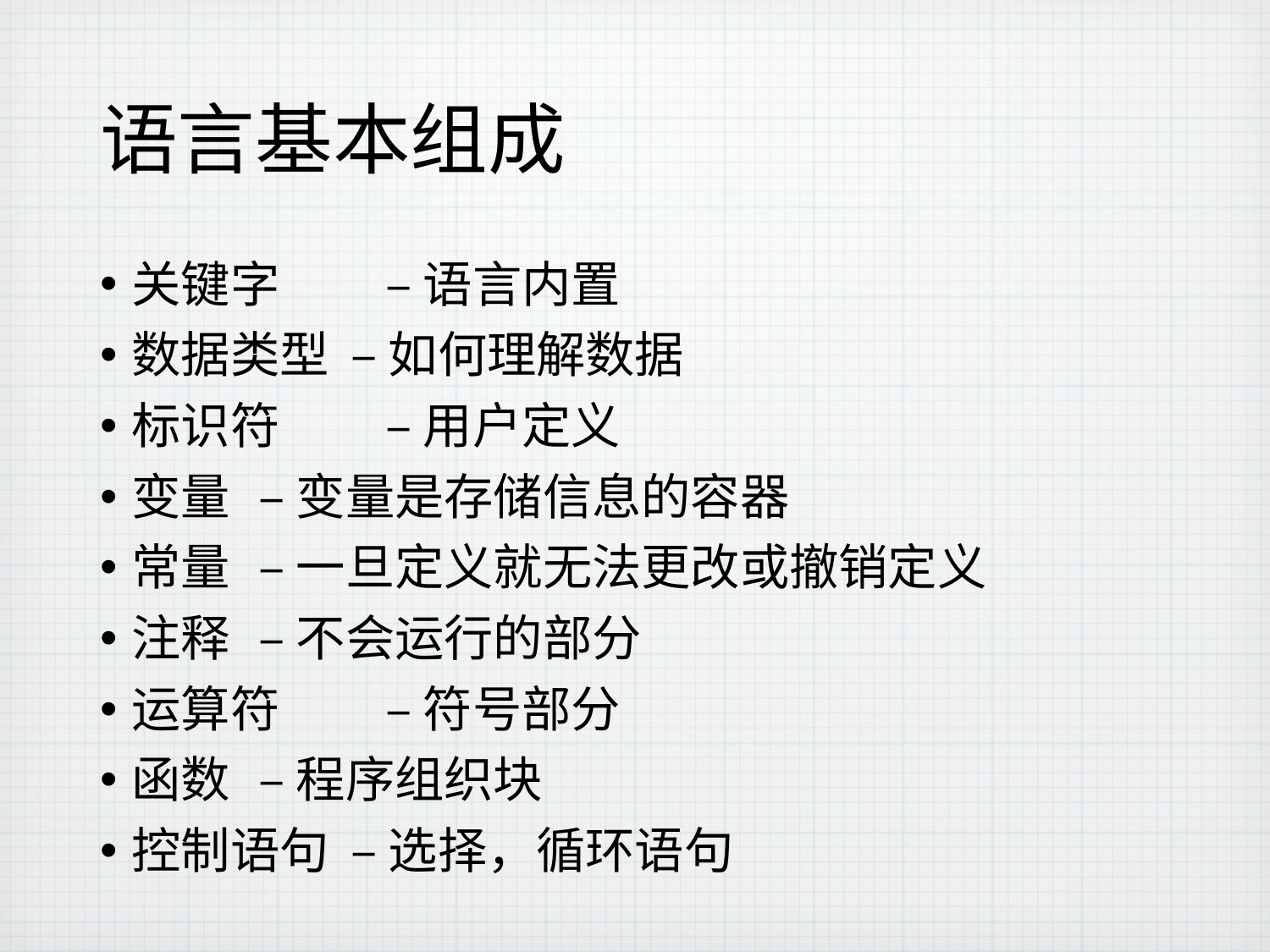

# 语言基本组成
关键字 	– 语言内置
数据类型  – 如何理解数据
标识符 	– 用户定义
变量 	– 变量是存储信息的容器
常量	– 一旦定义就无法更改或撤销定义
注释 	– 不会运行的部分
运算符	– 符号部分
函数 	– 程序组织块
控制语句  – 选择，循环语句